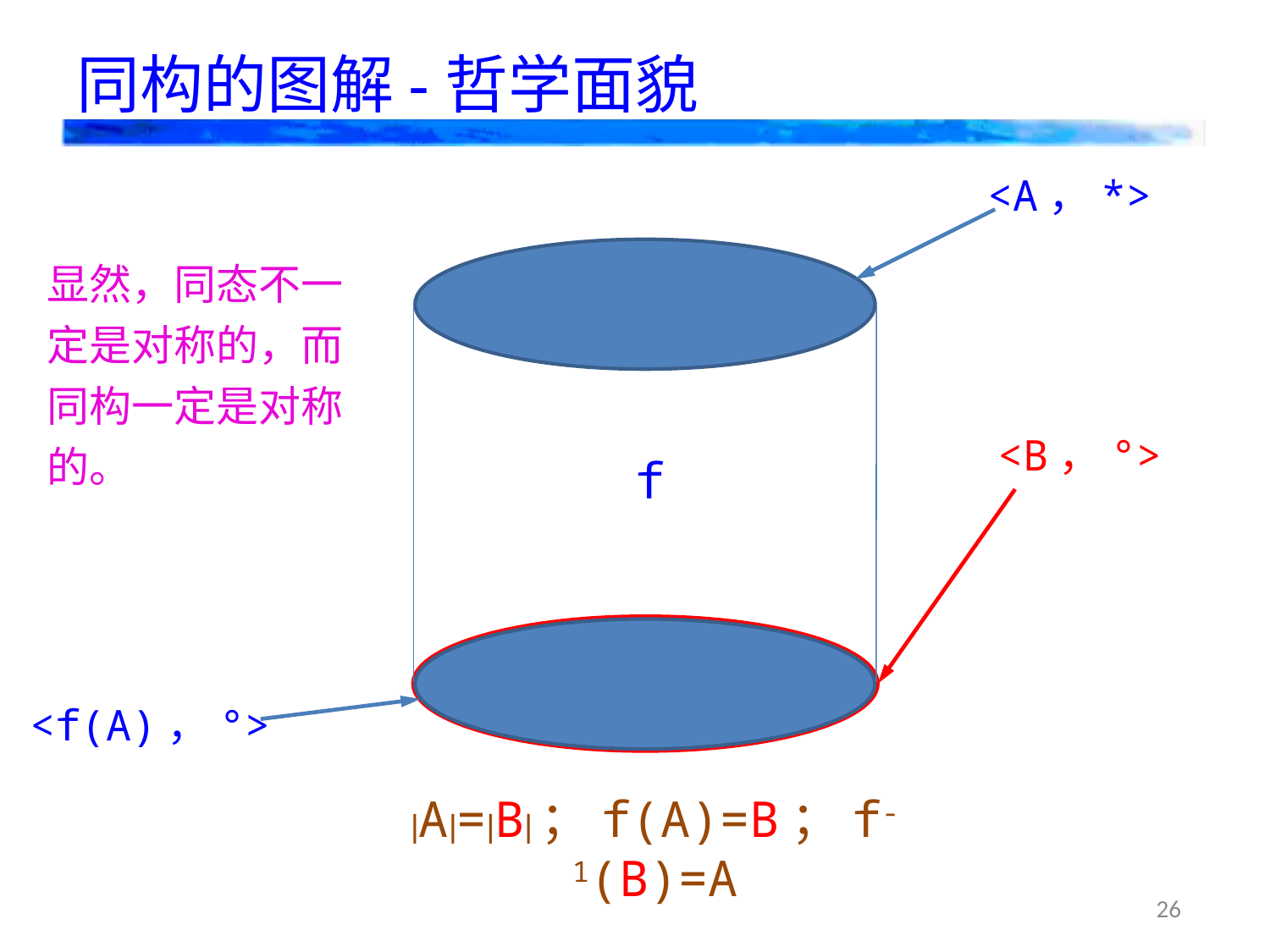

# 同构的图解-哲学面貌
<A，*>

<B，°>
f

<f(A)，°>
显然，同态不一定是对称的，而同构一定是对称的。
|A|=|B|；f(A)=B；f-1(B)=A
26